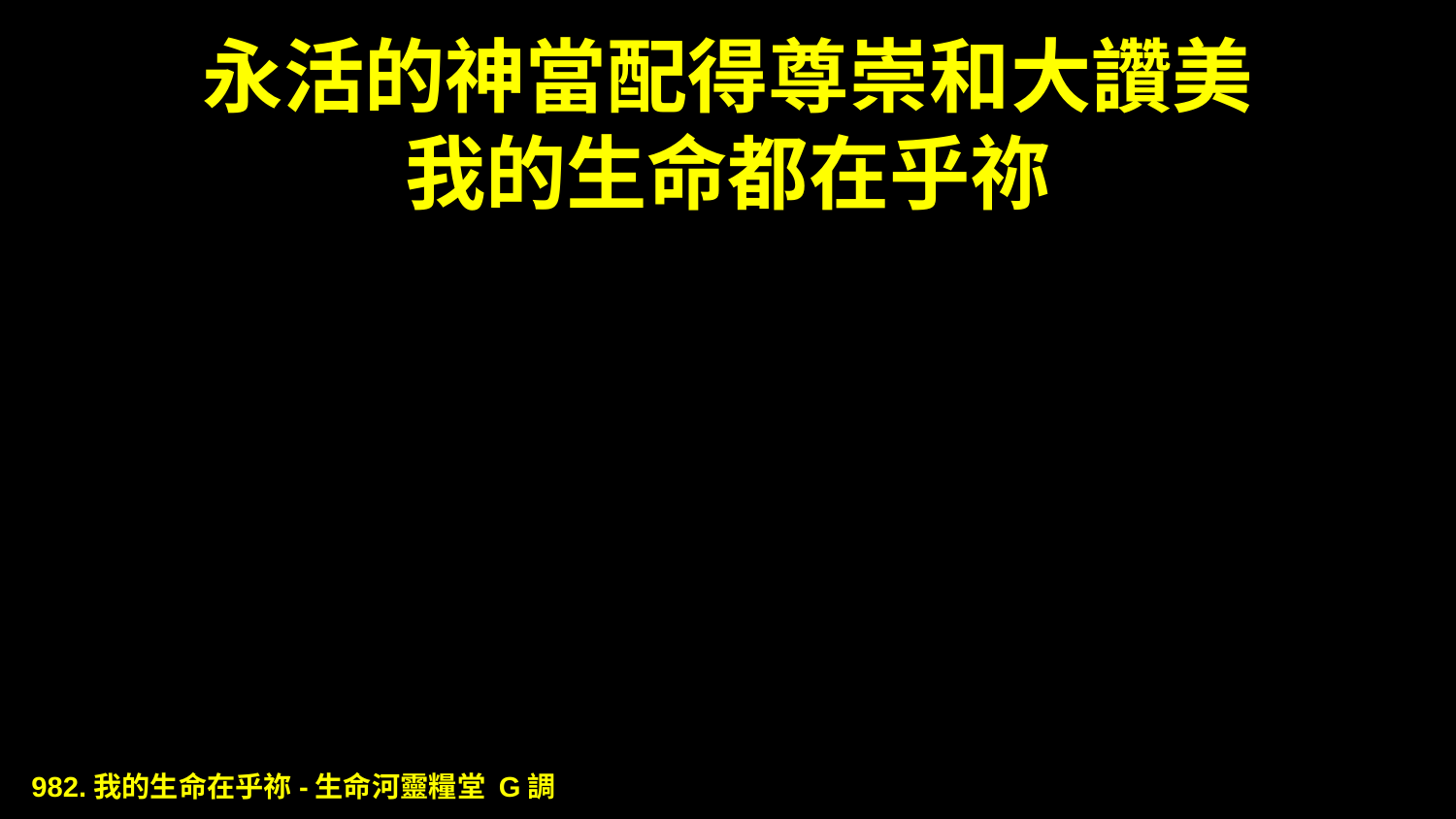

# 永活的神當配得尊崇和大讚美 我的生命都在乎祢
982.我的生命在乎祢-生命河靈糧堂 G調